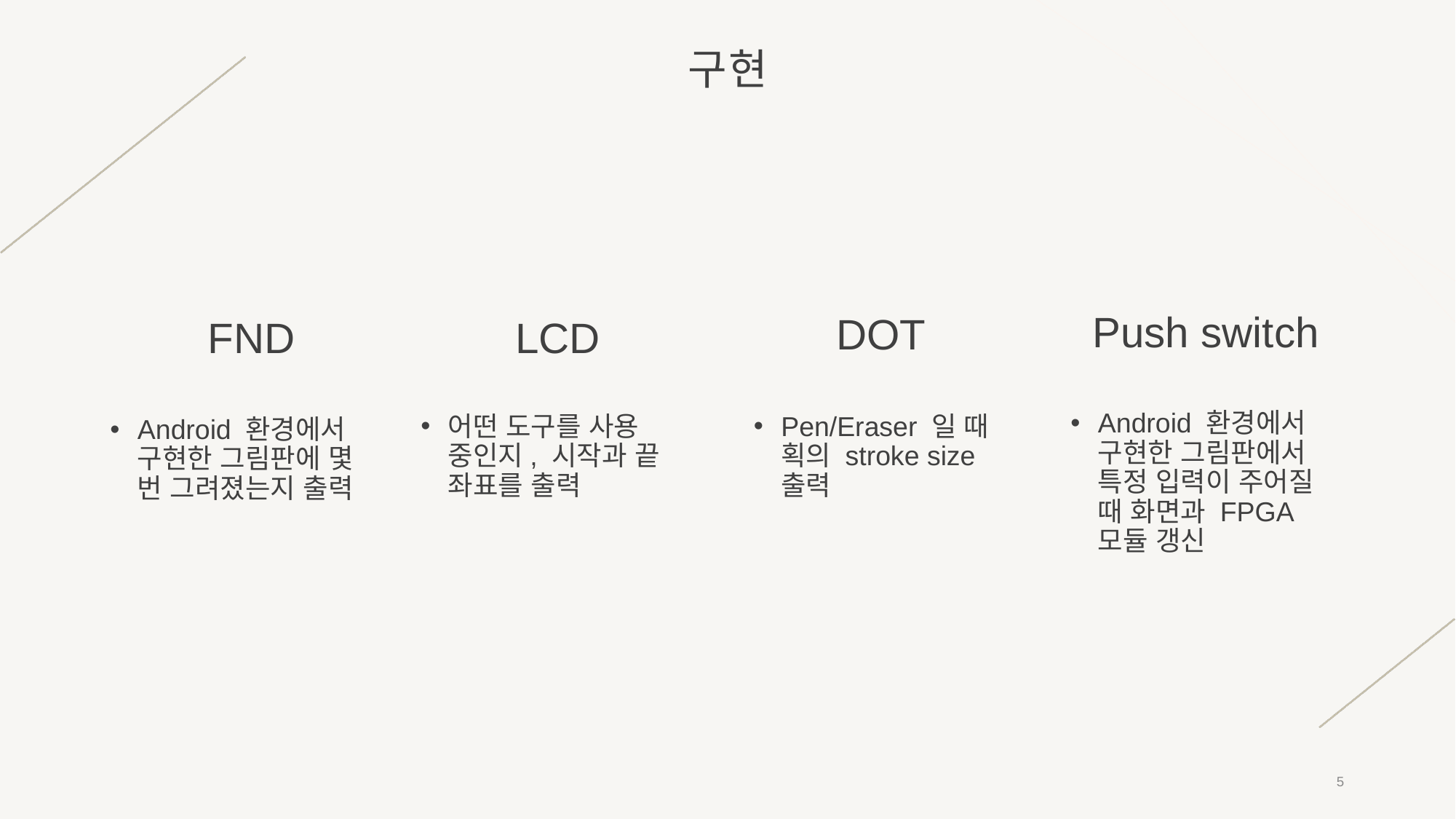

# 구현
Push switch
DOT
FND
LCD
Android 환경에서 구현한 그림판에서 특정 입력이 주어질 때 화면과 FPGA 모듈 갱신

어떤 도구를 사용 중인지, 시작과 끝 좌표를 출력
Pen/Eraser 일 때 획의 stroke size 출력
Android 환경에서 구현한 그림판에 몇 번 그려졌는지 출력

5